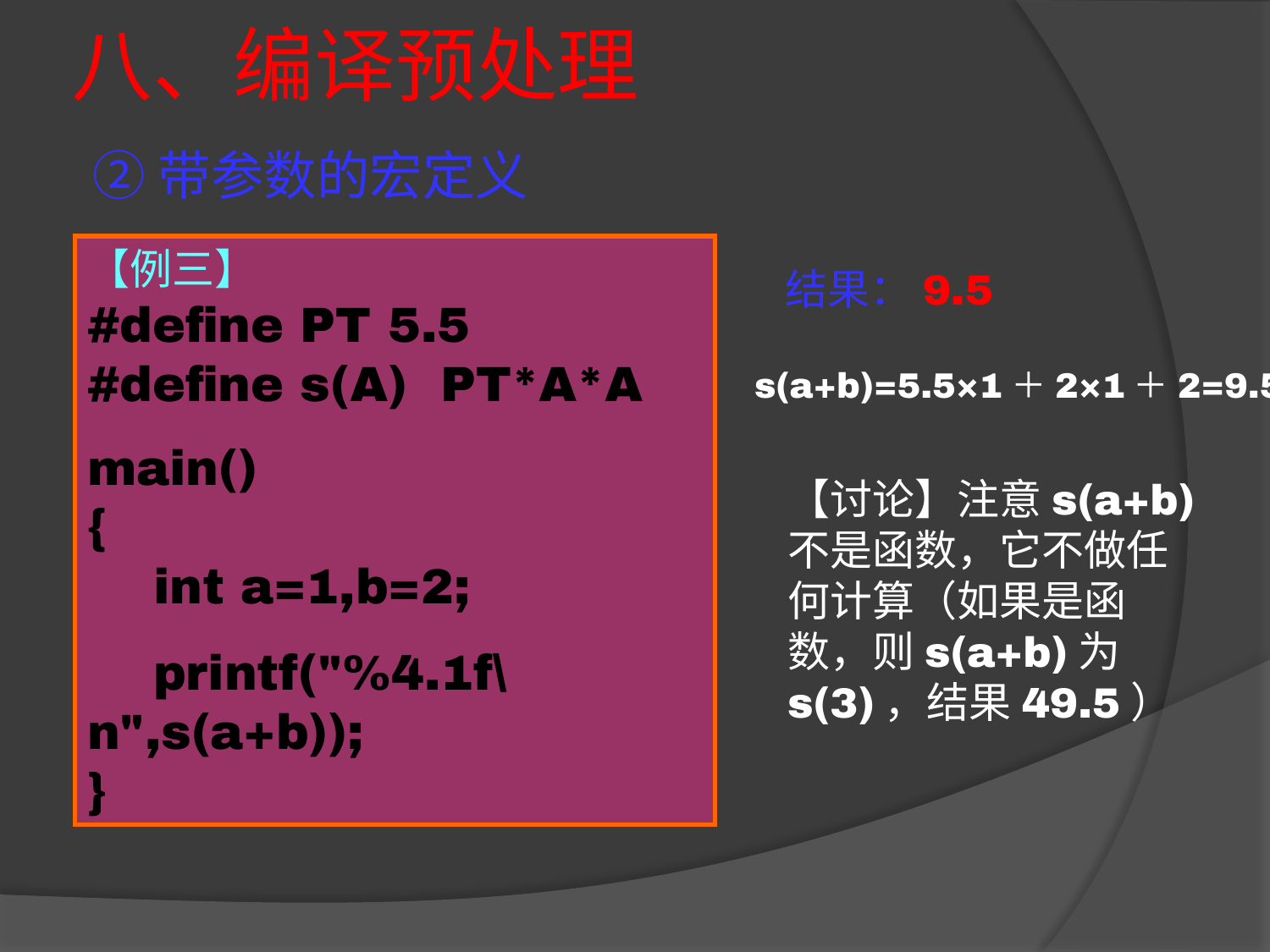

# 八、编译预处理
②带参数的宏定义

【例三】
#define PT 5.5
#define s(A)  PT*A*A
main()
{
    int a=1,b=2;
    printf("%4.1f\n",s(a+b));
}
结果：9.5
 s(a+b)=5.5×1＋2×1＋2=9.5
【讨论】注意s(a+b)不是函数，它不做任何计算（如果是函数，则s(a+b)为s(3)，结果49.5）